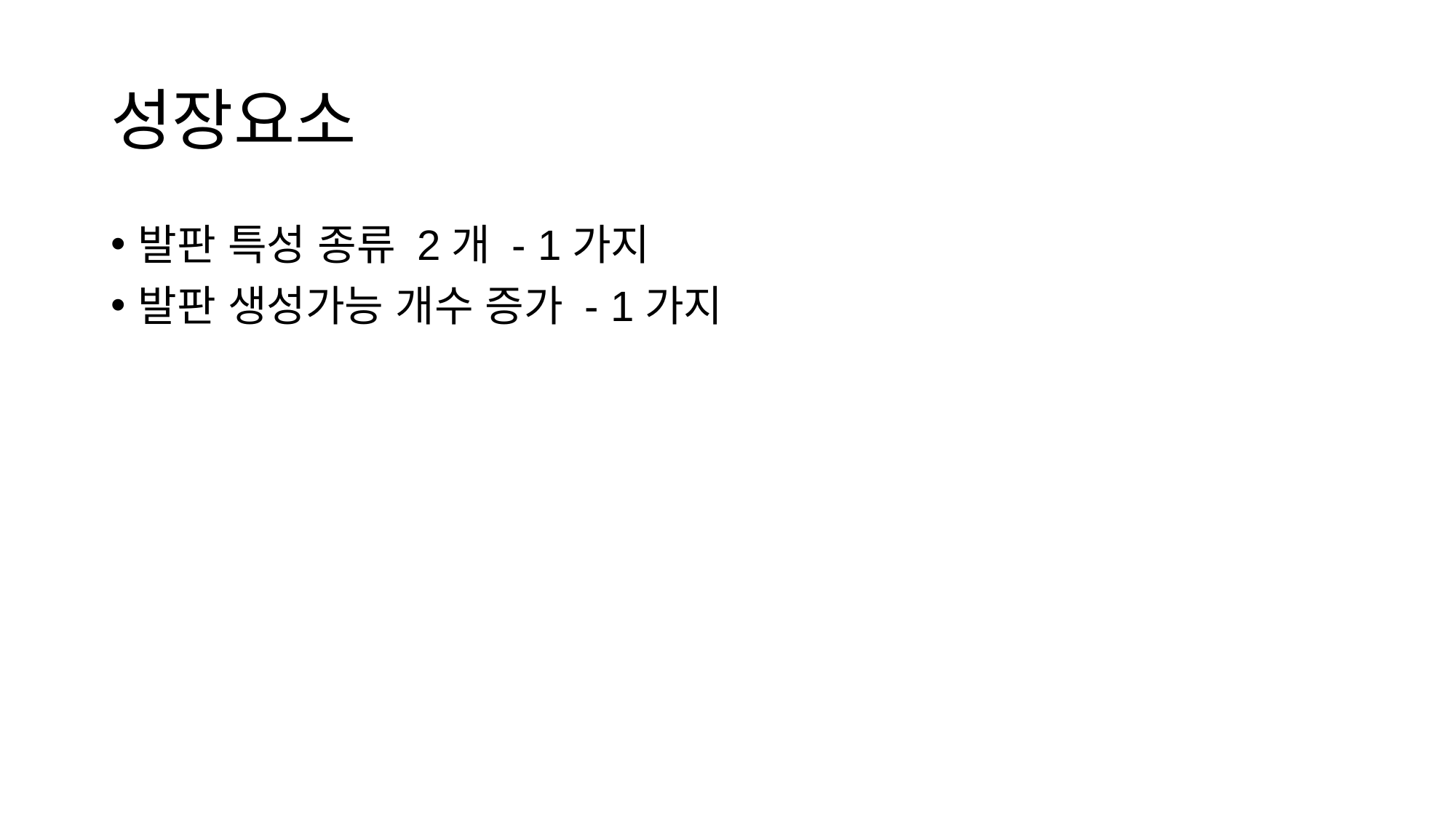

# 성장요소
발판 특성 종류 2개 - 1가지
발판 생성가능 개수 증가 - 1가지